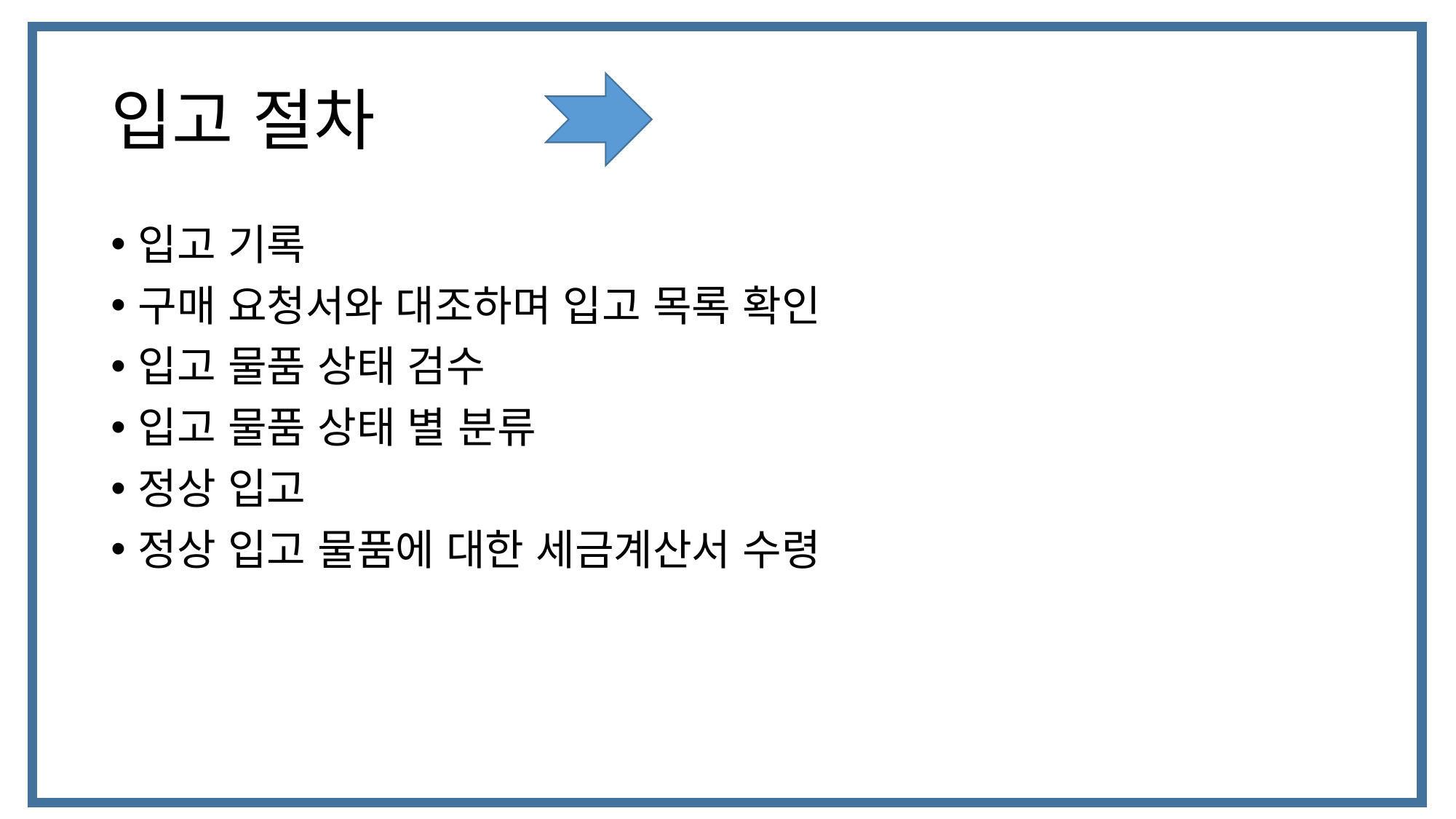

# 입고 절차

입고 기록
구매 요청서와 대조하며 입고 목록 확인
입고 물품 상태 검수
입고 물품 상태 별 분류
정상 입고
정상 입고 물품에 대한 세금계산서 수령